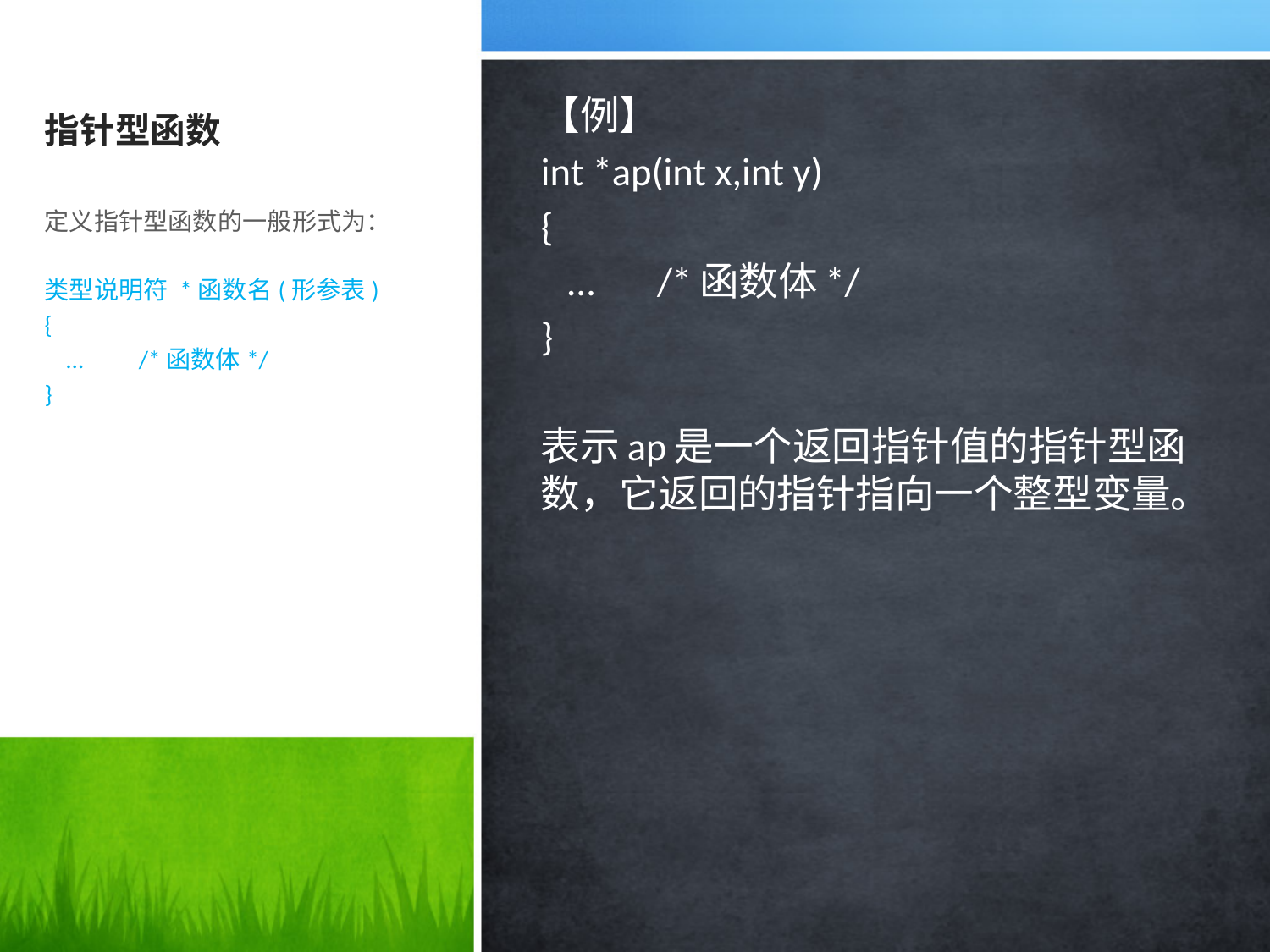

# 指针型函数
【例】
int *ap(int x,int y)
{
   …       /*函数体*/
}

表示ap是一个返回指针值的指针型函数，它返回的指针指向一个整型变量。

定义指针型函数的一般形式为：

类型说明符 *函数名(形参表)
{
    …          /*函数体*/
}